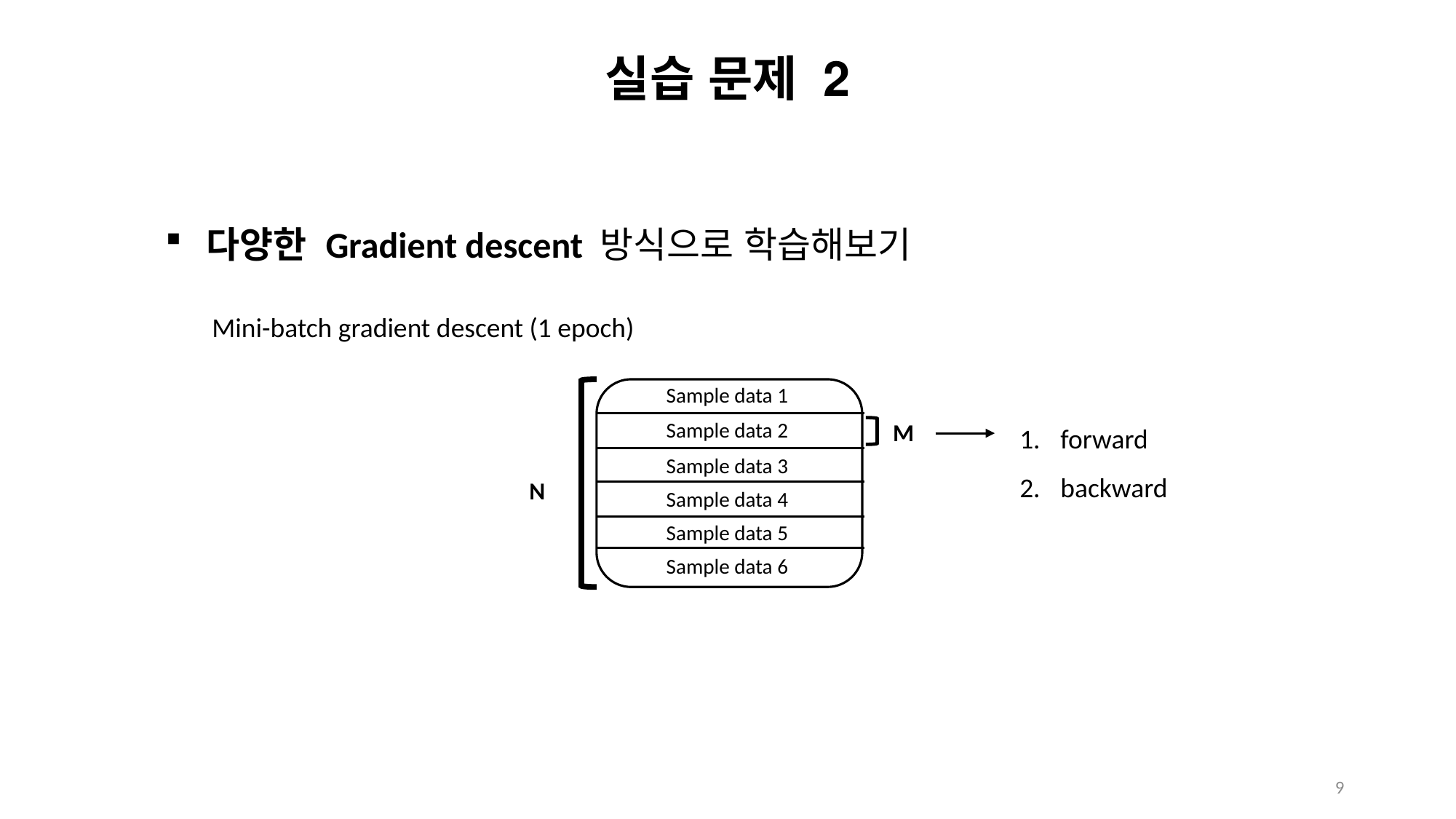

# 실습 문제 2
다양한 Gradient descent 방식으로 학습해보기
Mini-batch gradient descent (1 epoch)
Sample data 1

M

N
forward
backward
Sample data 2
Sample data 3
Sample data 4
Sample data 5
Sample data 6
9